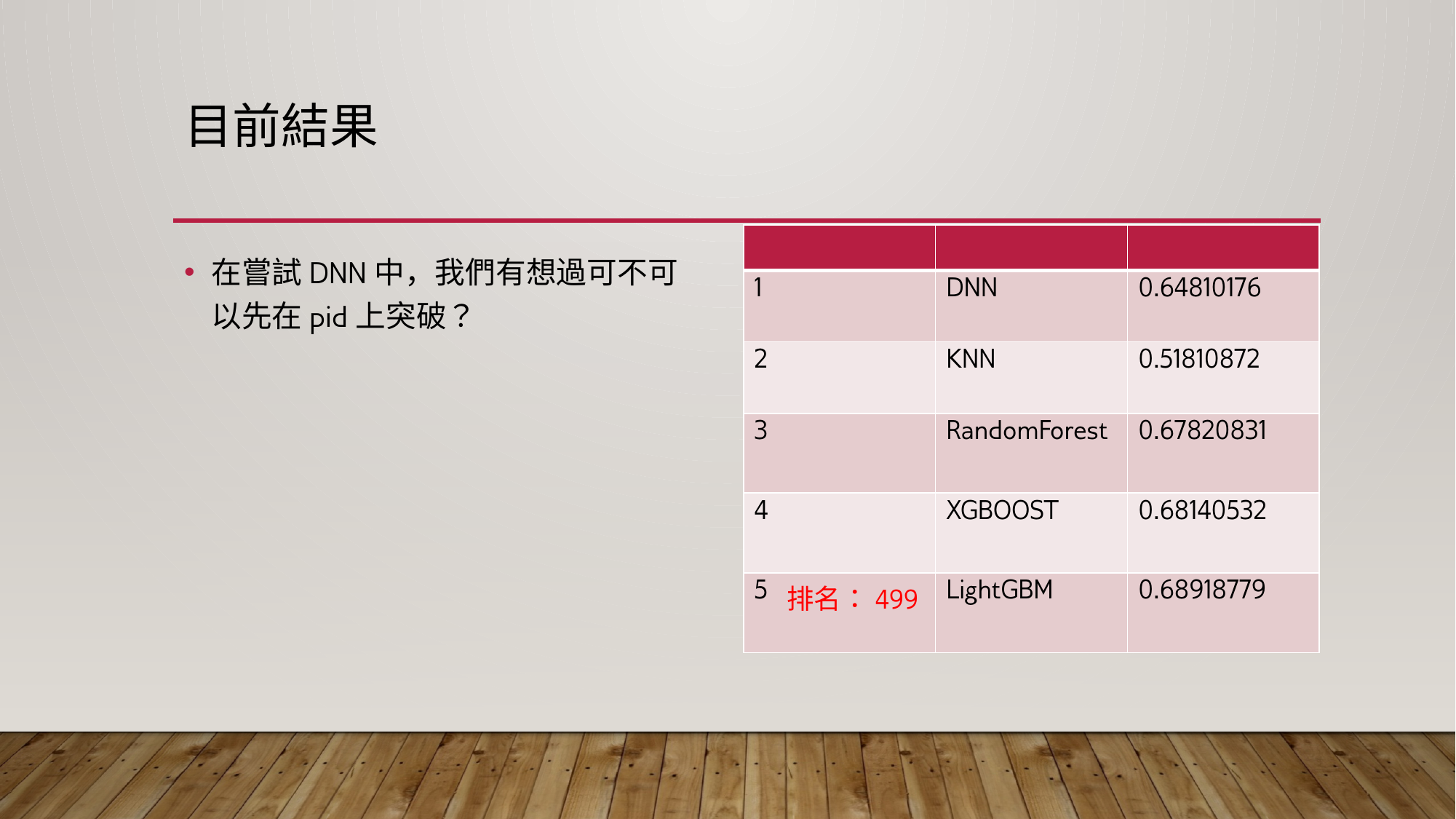

# 目前結果
|  |  |  |
| --- | --- | --- |
| 1 | DNN | 0.64810176 |
| 2 | KNN | 0.51810872 |
| 3 | RandomForest | 0.67820831 |
| 4 | XGBOOST | 0.68140532 |
| 5 | LightGBM | 0.68918779 |
在嘗試DNN中，我們有想過可不可以先在pid上突破？

排名：499